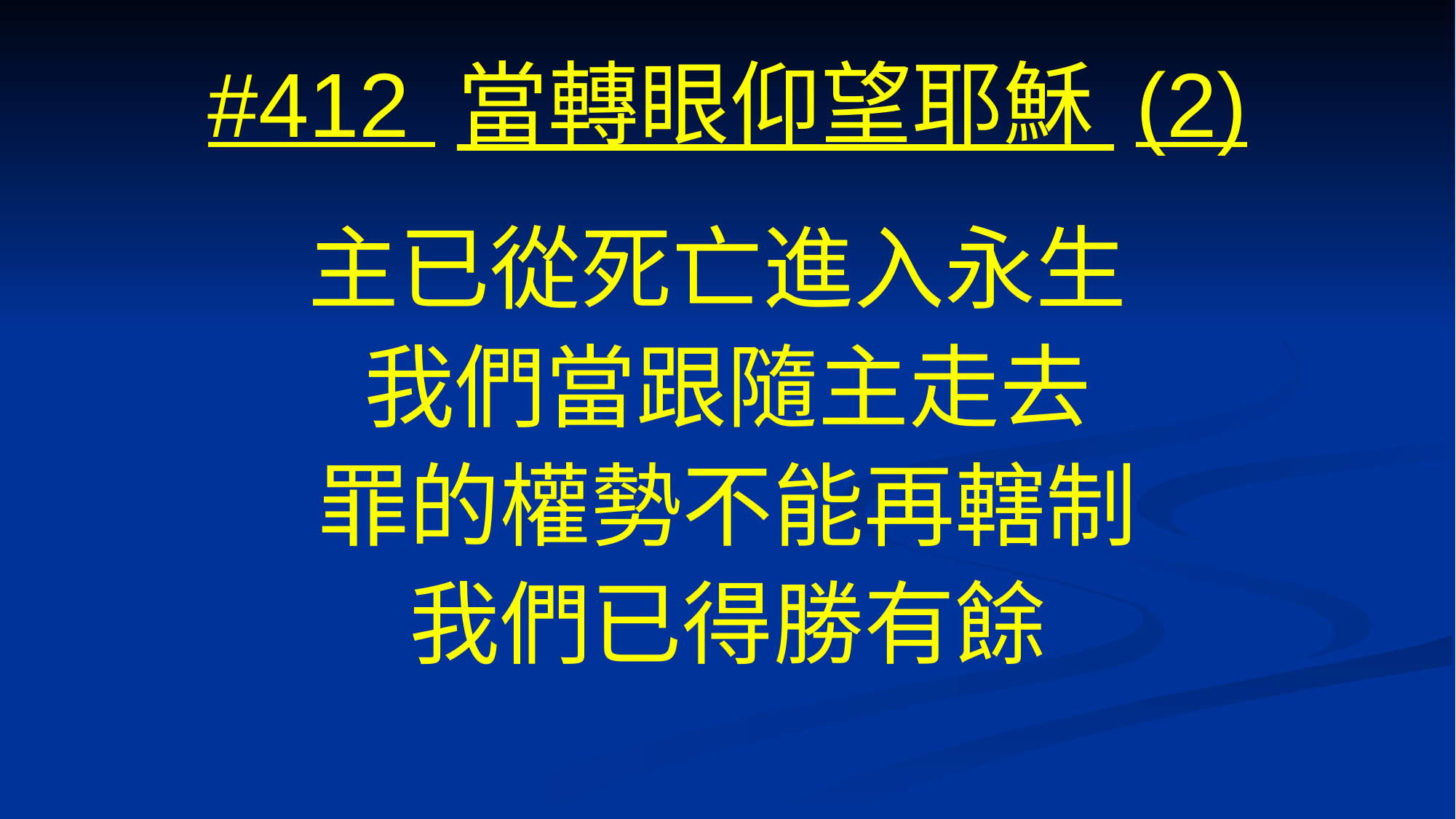

# #412 當轉眼仰望耶穌 (2)
主已從死亡進入永生
我們當跟隨主走去
罪的權勢不能再轄制
我們已得勝有餘